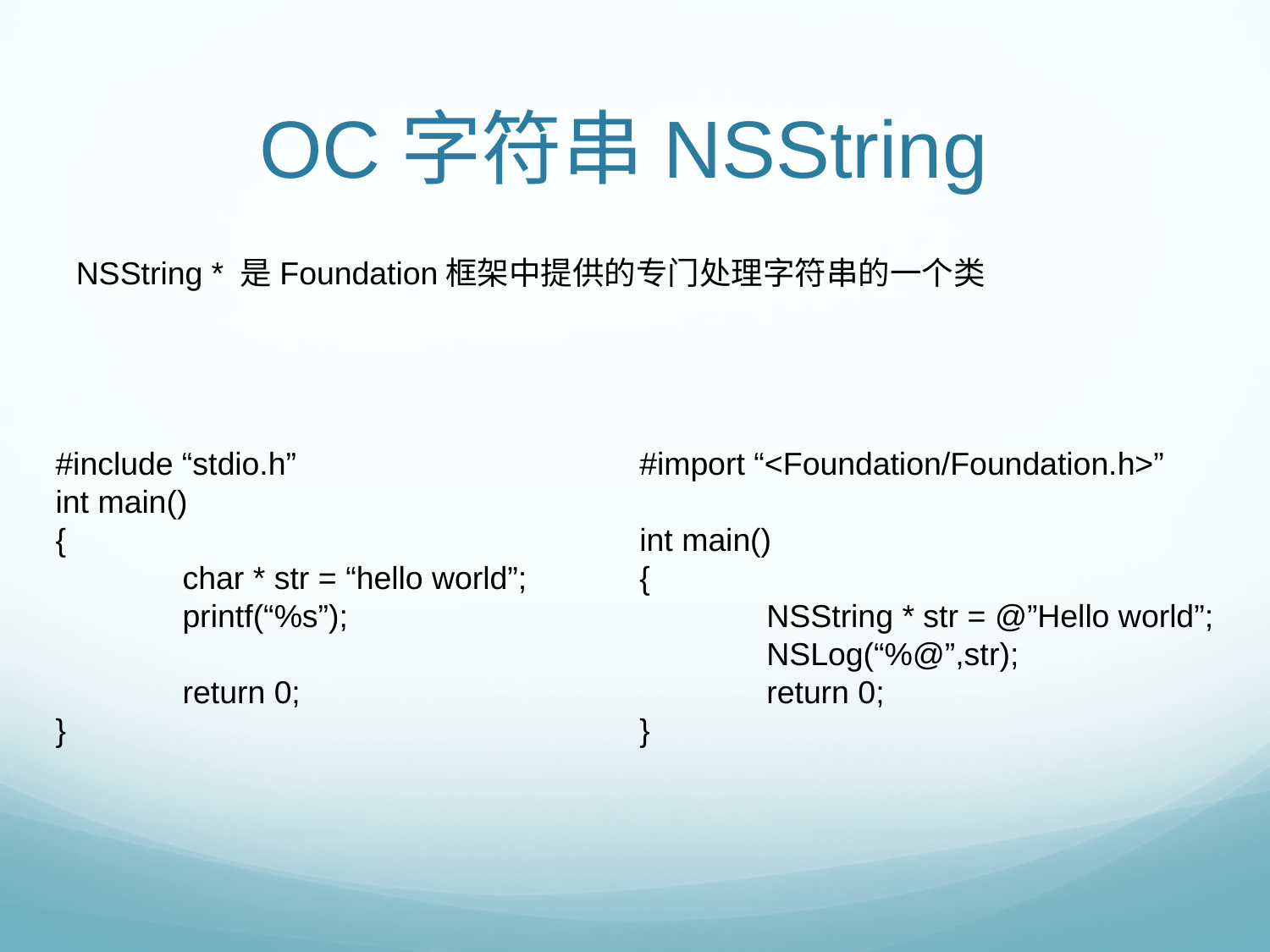

# OC字符串NSString
NSString * 是Foundation框架中提供的专门处理字符串的一个类
#include “stdio.h”
int main()
{
	char * str = “hello world”;
	printf(“%s”);

	return 0;
}
#import “<Foundation/Foundation.h>”

int main()
{
	NSString * str = @”Hello world”;
	NSLog(“%@”,str);
	return 0;
}